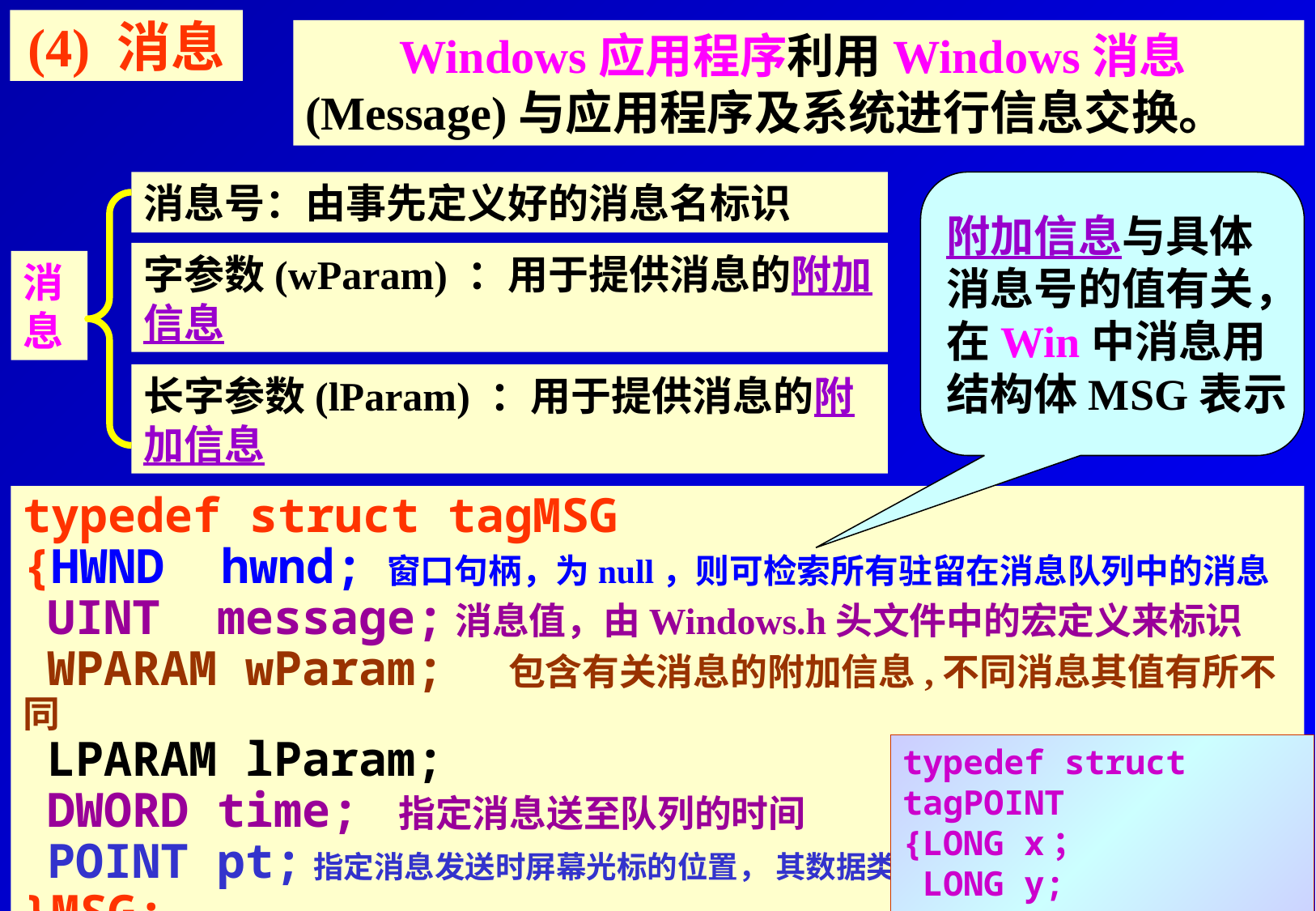

(4) 消息
        Windows应用程序利用Windows消息(Message)与应用程序及系统进行信息交换。
消息号：由事先定义好的消息名标识

字参数(wParam) ：用于提供消息的附加信息
消息
长字参数(lParam) ：用于提供消息的附加信息
附加信息与具体
消息号的值有关，
在Win中消息用
结构体MSG表示
typedef struct tagMSG
{HWND  hwnd;	窗口句柄，为null，则可检索所有驻留在消息队列中的消息
 UINT  message;消息值，由Windows.h头文件中的宏定义来标识
 WPARAM wParam;	包含有关消息的附加信息,不同消息其值有所不同
 LPARAM lParam;
 DWORD time; 指定消息送至队列的时间
 POINT pt;指定消息发送时屏幕光标的位置， 其数据类型POINT也是一个结构体
}MSG;
typedef struct tagPOINT
{LONG x；
 LONG y;
} POINT;
14